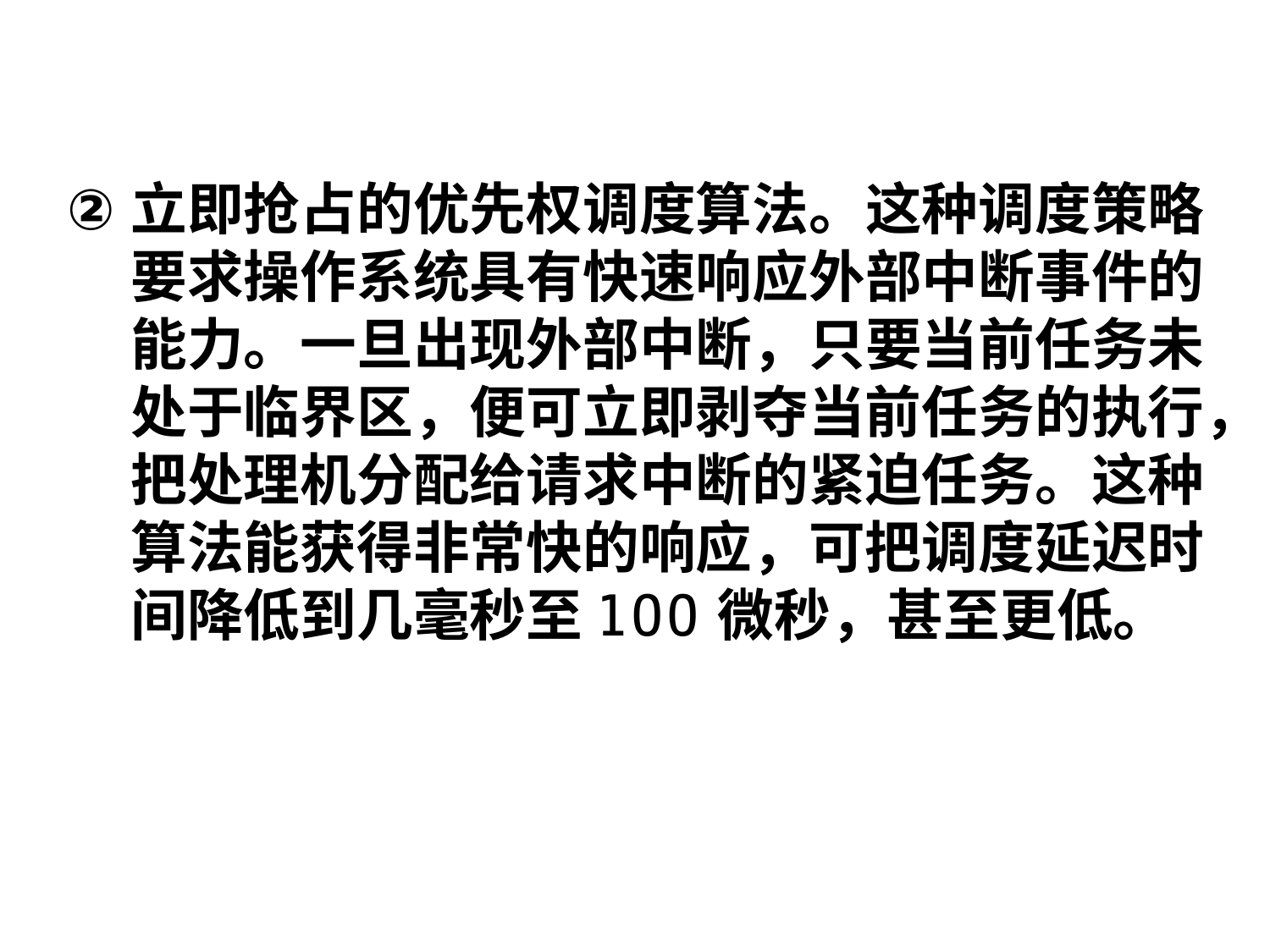

立即抢占的优先权调度算法。这种调度策略要求操作系统具有快速响应外部中断事件的能力。一旦出现外部中断，只要当前任务未处于临界区，便可立即剥夺当前任务的执行，把处理机分配给请求中断的紧迫任务。这种算法能获得非常快的响应，可把调度延迟时间降低到几毫秒至100微秒，甚至更低。
58